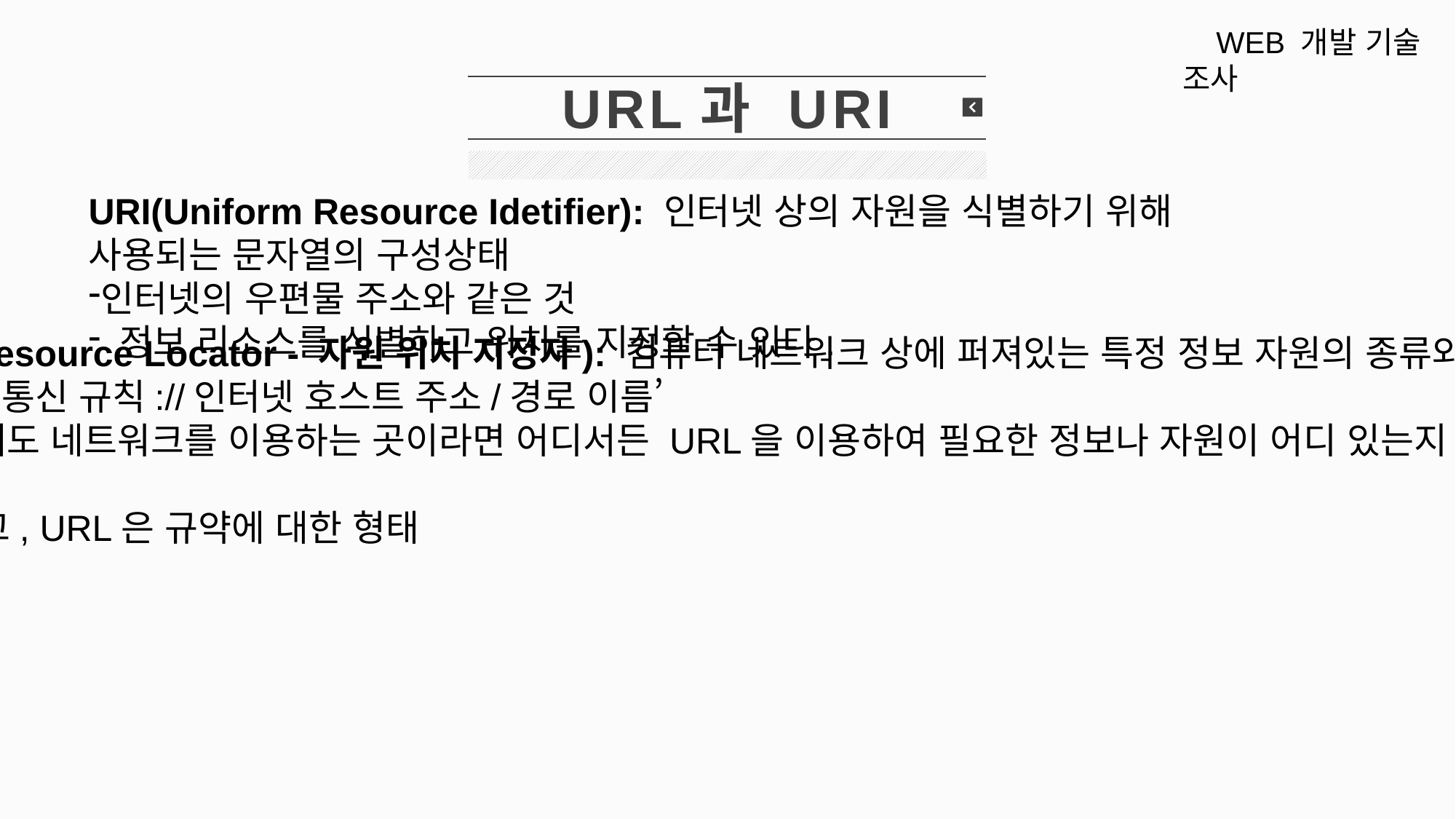

WEB 개발 기술 조사
URL과 URI

URI(Uniform Resource Idetifier): 인터넷 상의 자원을 식별하기 위해 사용되는 문자열의 구성상태
인터넷의 우편물 주소와 같은 것
 정보 리소스를 식별하고 위치를 지정할 수 있다.
URL(Uniform Resource Locator - 자원 위치 지정자): 컴퓨터 네트워크 상에 퍼져있는 특정 정보 자원의 종류와 위치가 기록되어 있다.
 - URL의 구성: ‘통신 규칙://인터넷 호스트 주소/경로 이름’
 웹사이트 이외에도 네트워크를 이용하는 곳이라면 어디서든 URL을 이용하여 필요한 정보나 자원이 어디 있는지 나타낼 수 있다.

※URI는 규약이고, URL은 규약에 대한 형태